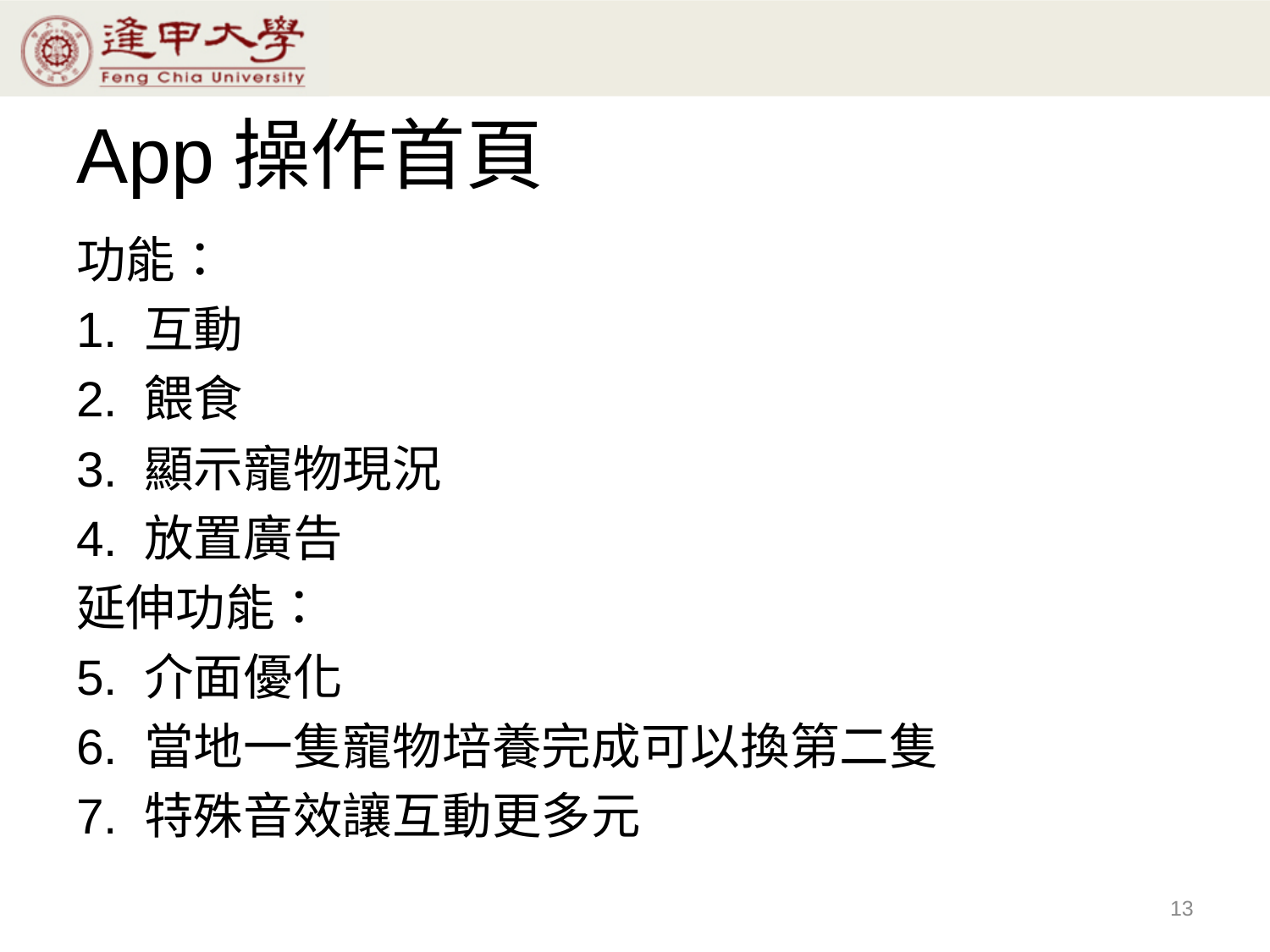

# App操作首頁
功能：
互動
餵食
顯示寵物現況
放置廣告
延伸功能：
介面優化
當地一隻寵物培養完成可以換第二隻
特殊音效讓互動更多元
13